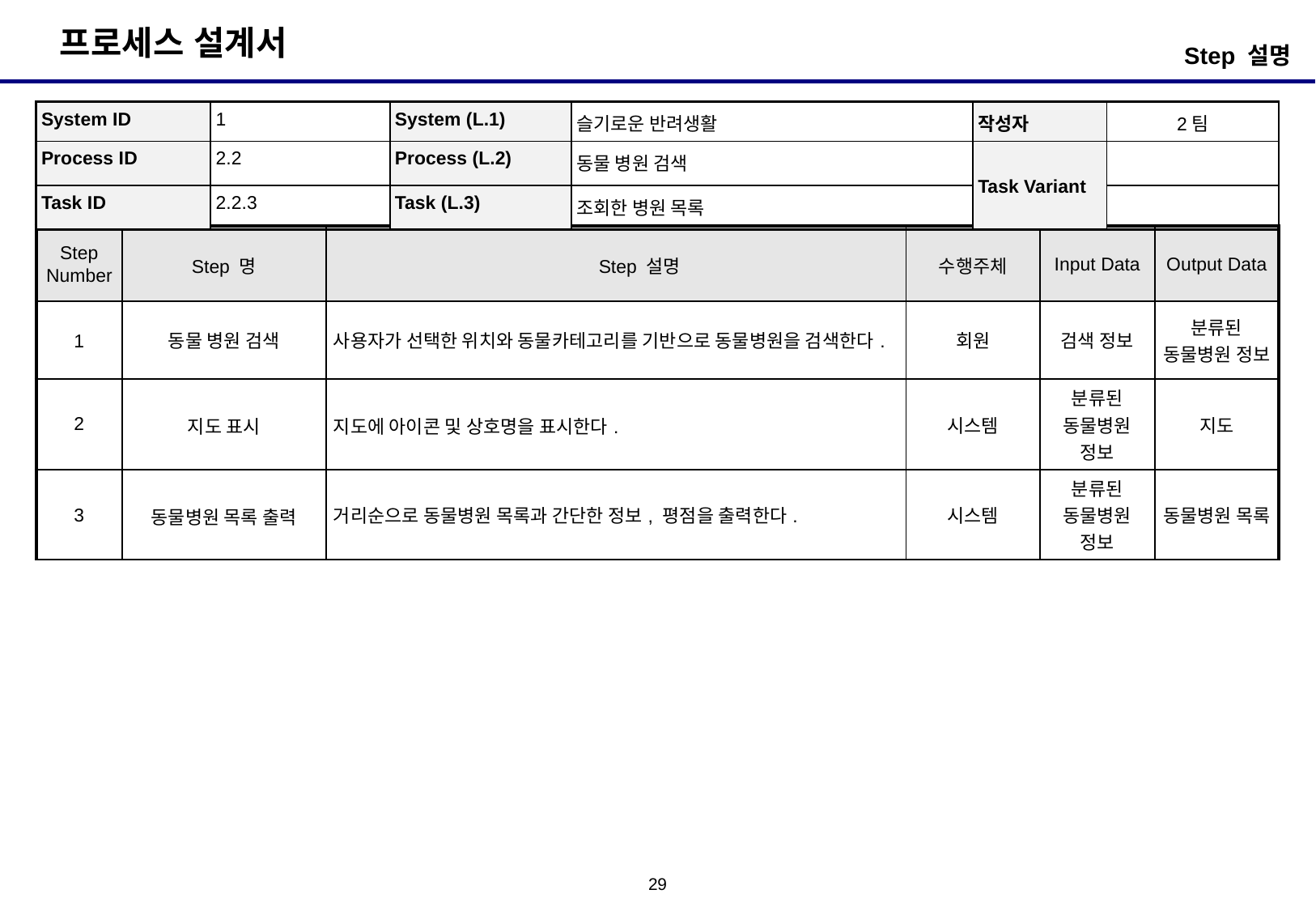

Step 설명
| System ID | 1 | System (L.1) | 슬기로운 반려생활 | 작성자 | 2팀 |
| --- | --- | --- | --- | --- | --- |
| Process ID | 2.2 | Process (L.2) | 동물 병원 검색 | Task Variant |  |
| Task ID | 2.2.3 | Task (L.3) | 조회한 병원 목록 |  |  |
| Step Number | Step 명 | Step 설명 | 수행주체 | Input Data | Output Data |
| --- | --- | --- | --- | --- | --- |
| 1 | 동물 병원 검색 | 사용자가 선택한 위치와 동물카테고리를 기반으로 동물병원을 검색한다. | 회원 | 검색 정보 | 분류된 동물병원 정보 |
| 2 | 지도 표시 | 지도에 아이콘 및 상호명을 표시한다. | 시스템 | 분류된 동물병원 정보 | 지도 |
| 3 | 동물병원 목록 출력 | 거리순으로 동물병원 목록과 간단한 정보, 평점을 출력한다. | 시스템 | 분류된 동물병원 정보 | 동물병원 목록 |